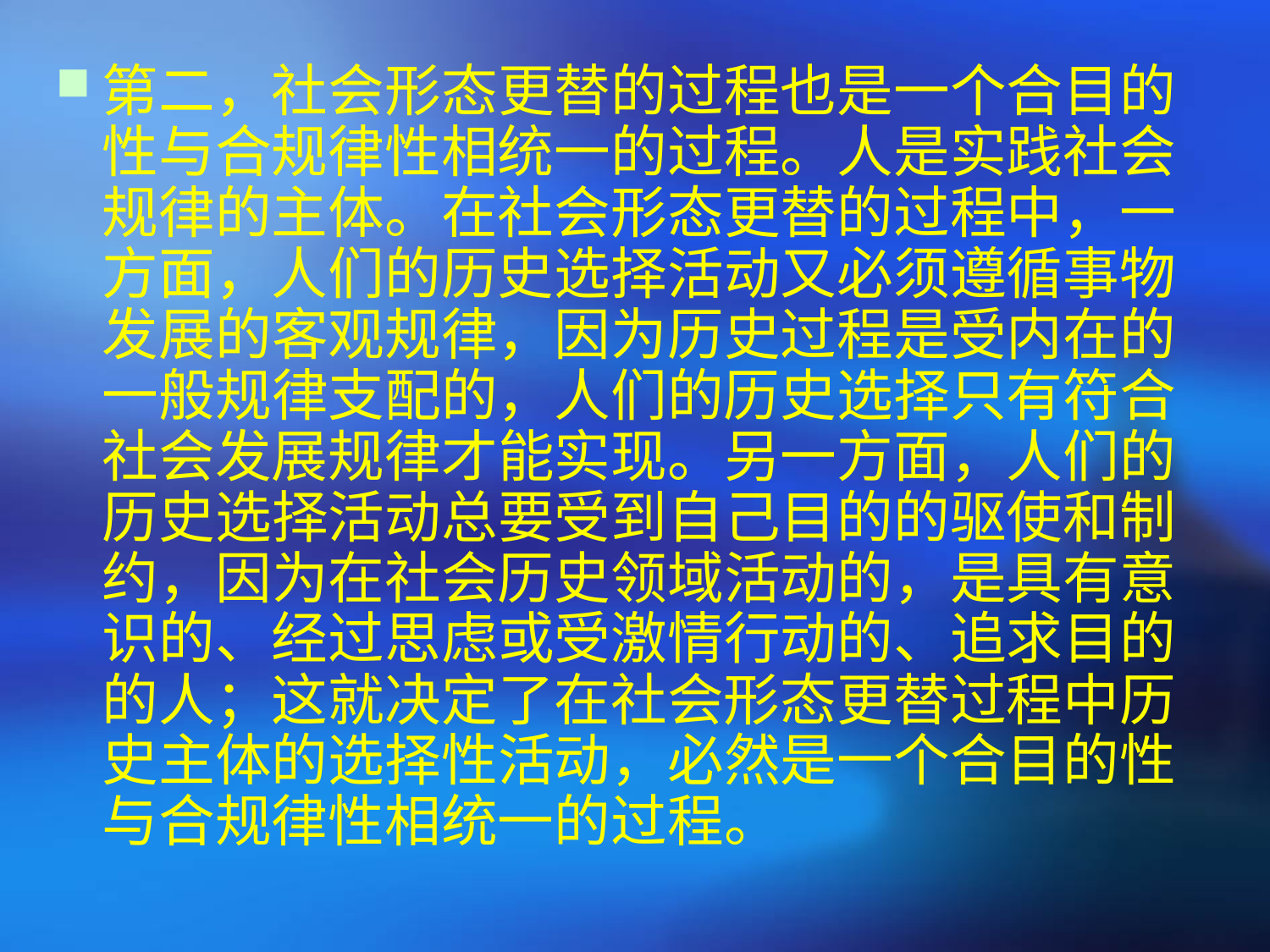

第二，社会形态更替的过程也是一个合目的性与合规律性相统一的过程。人是实践社会规律的主体。在社会形态更替的过程中，一方面，人们的历史选择活动又必须遵循事物发展的客观规律，因为历史过程是受内在的一般规律支配的，人们的历史选择只有符合社会发展规律才能实现。另一方面，人们的历史选择活动总要受到自己目的的驱使和制约，因为在社会历史领域活动的，是具有意识的、经过思虑或受激情行动的、追求目的的人；这就决定了在社会形态更替过程中历史主体的选择性活动，必然是一个合目的性与合规律性相统一的过程。